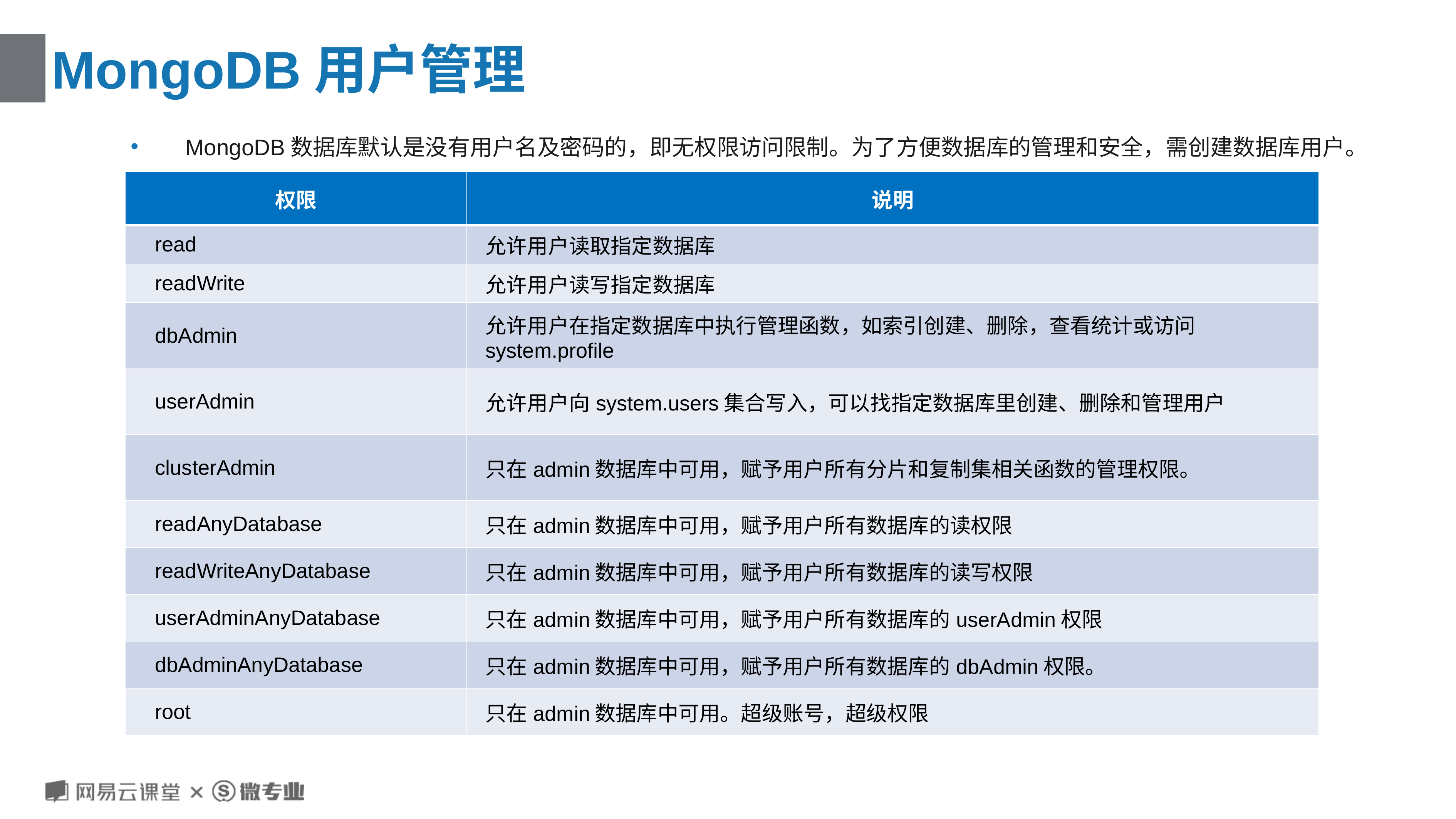

# MongoDB用户管理
MongoDB数据库默认是没有用户名及密码的，即无权限访问限制。为了方便数据库的管理和安全，需创建数据库用户。
| 权限 | 说明 |
| --- | --- |
| read | 允许用户读取指定数据库 |
| readWrite | 允许用户读写指定数据库 |
| dbAdmin | 允许用户在指定数据库中执行管理函数，如索引创建、删除，查看统计或访问system.profile |
| userAdmin | 允许用户向system.users集合写入，可以找指定数据库里创建、删除和管理用户 |
| clusterAdmin | 只在admin数据库中可用，赋予用户所有分片和复制集相关函数的管理权限。 |
| readAnyDatabase | 只在admin数据库中可用，赋予用户所有数据库的读权限 |
| readWriteAnyDatabase | 只在admin数据库中可用，赋予用户所有数据库的读写权限 |
| userAdminAnyDatabase | 只在admin数据库中可用，赋予用户所有数据库的userAdmin权限 |
| dbAdminAnyDatabase | 只在admin数据库中可用，赋予用户所有数据库的dbAdmin权限。 |
| root | 只在admin数据库中可用。超级账号，超级权限 |